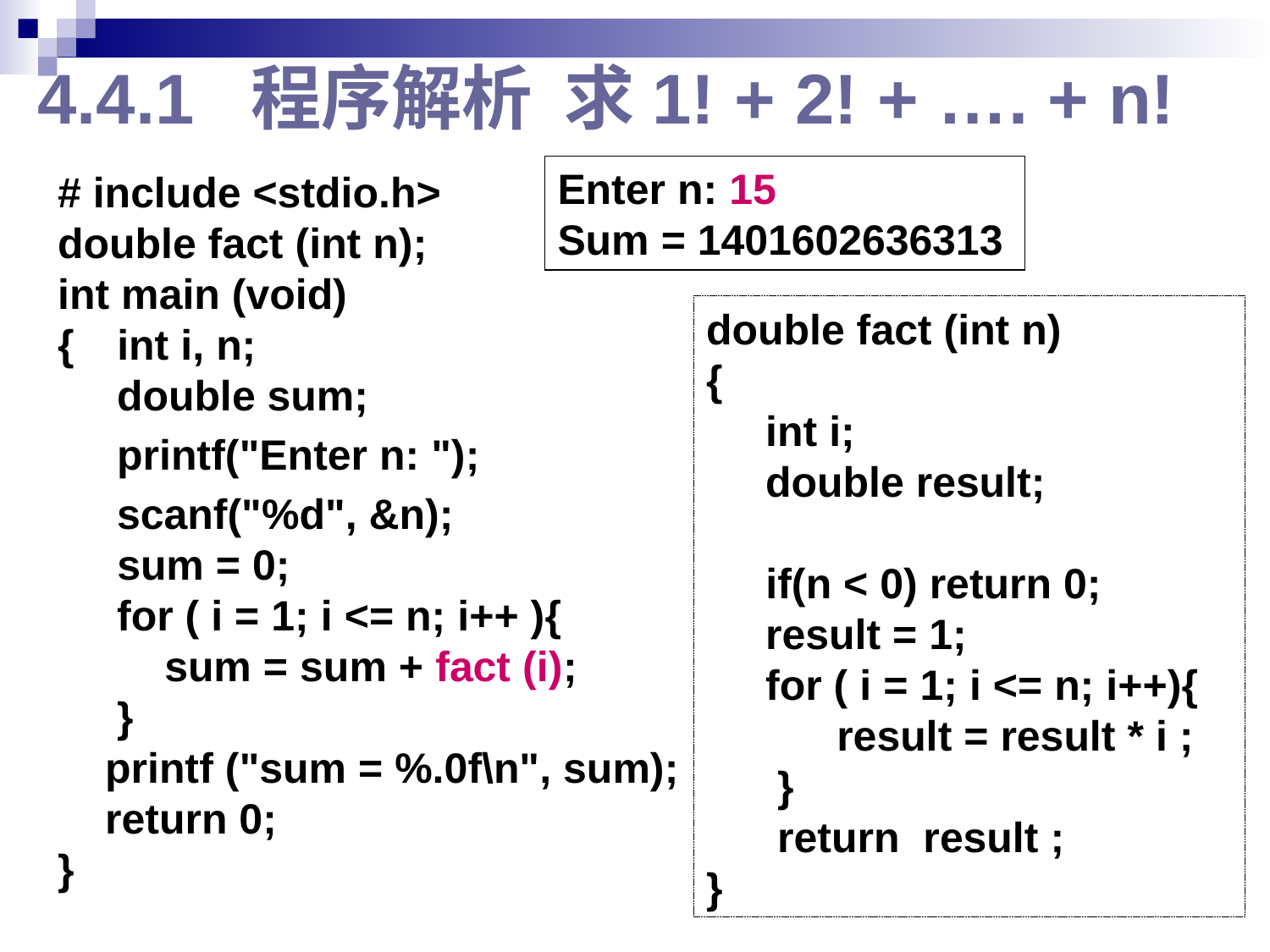

# 4.4.1  程序解析  求1! + 2! + …. + n!
Enter n: 15
Sum = 1401602636313
# include <stdio.h>
double fact (int n);
int main (void)
{	 int i, n;
     double sum;
     printf("Enter n: ");
     scanf("%d", &n);
	 sum = 0;
     for ( i = 1; i <= n; i++ ){
	     sum = sum + fact (i);
     }
    printf ("sum = %.0f\n", sum);
    return 0;
}

double fact (int n)
{
     int i;
     double result;

	 if(n < 0) return 0;
     result = 1;
     for ( i = 1; i <= n; i++){
	       result = result * i ;
      }
      return  result ;
}